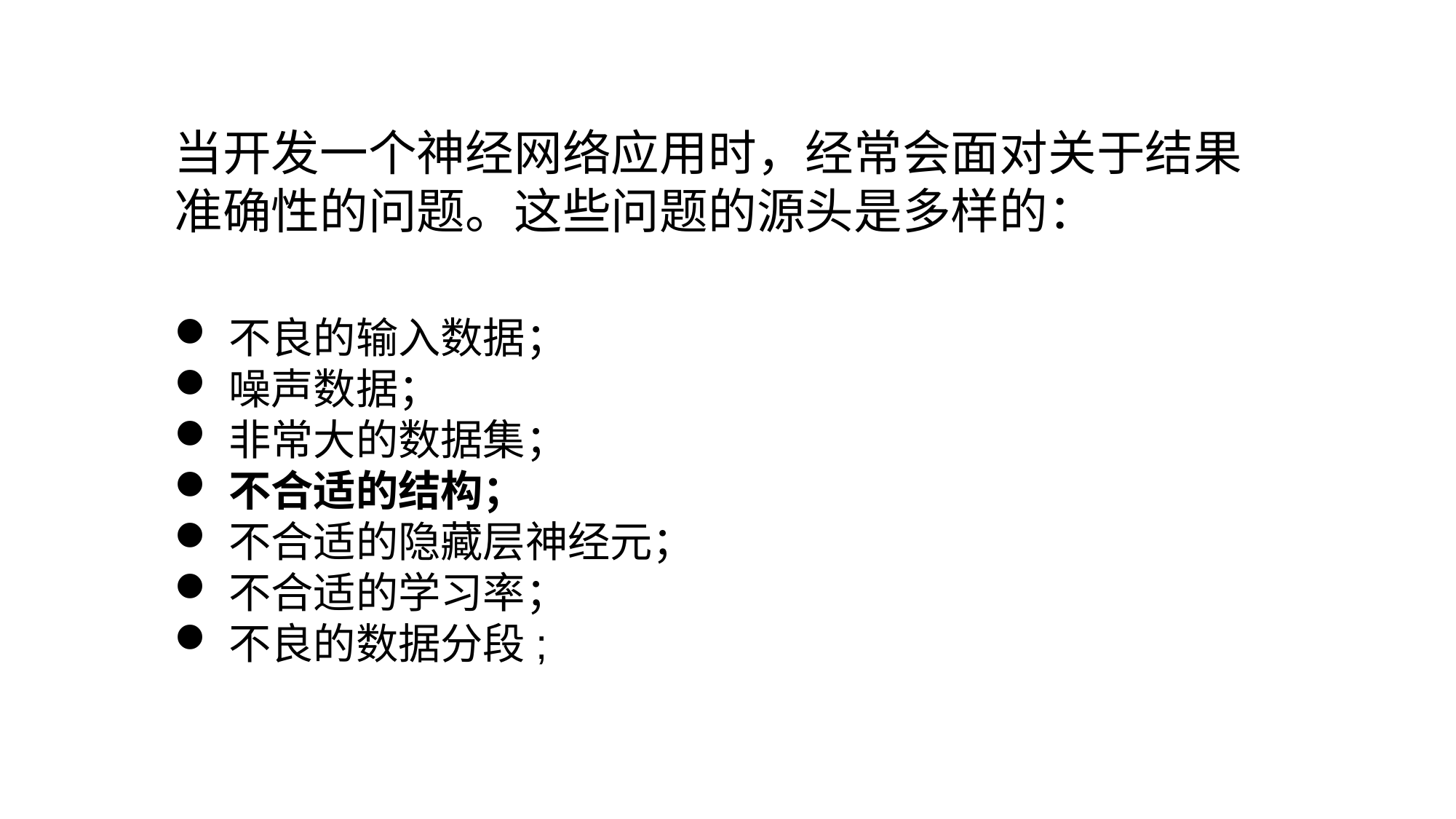

当开发一个神经网络应用时，经常会面对关于结果准确性的问题。这些问题的源头是多样的：

不良的输入数据；
噪声数据；
非常大的数据集；
不合适的结构；
不合适的隐藏层神经元；
不合适的学习率；
不良的数据分段;